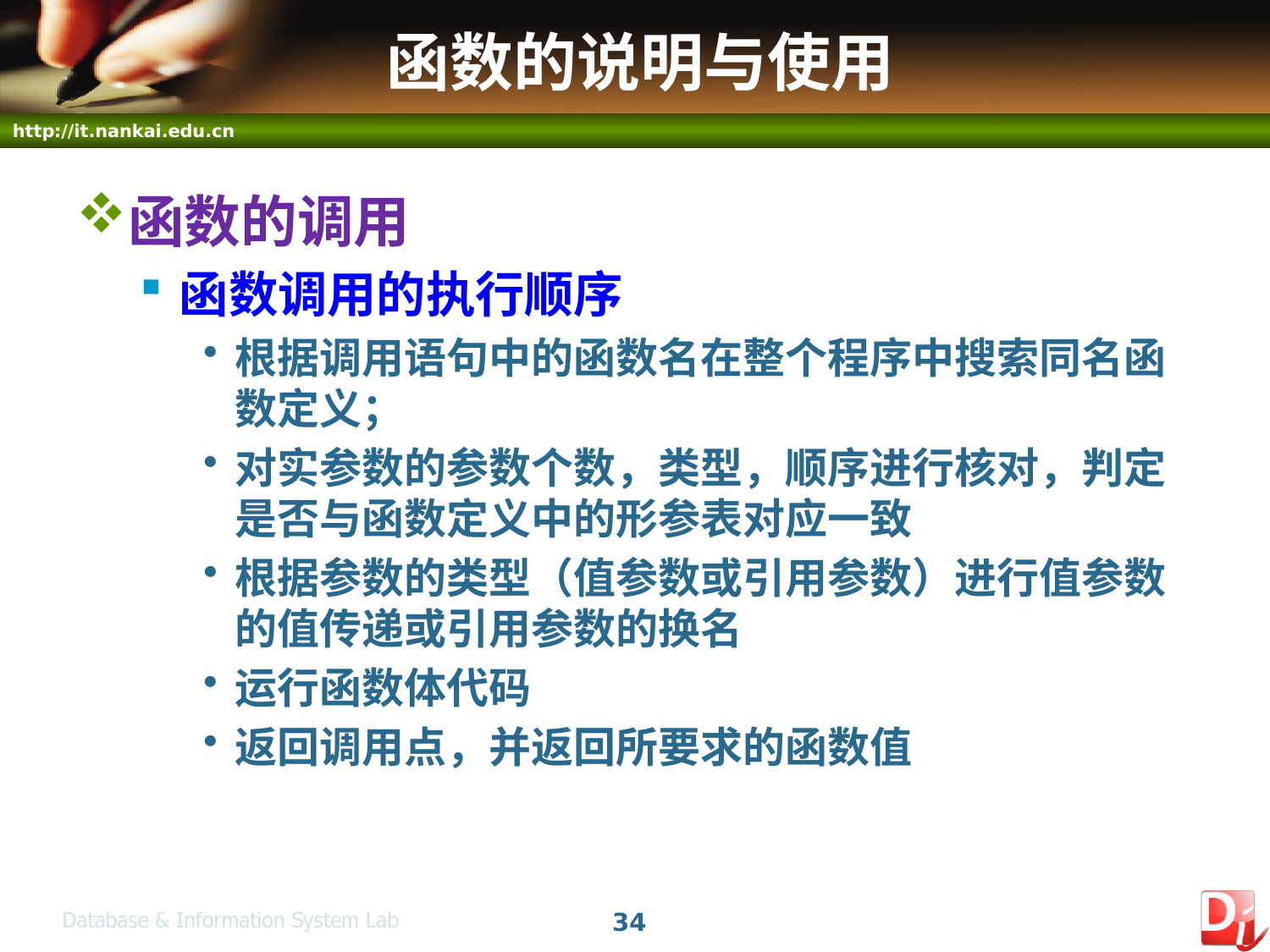

# 函数的说明与使用
函数的调用
函数调用的执行顺序
根据调用语句中的函数名在整个程序中搜索同名函数定义；
对实参数的参数个数，类型，顺序进行核对，判定是否与函数定义中的形参表对应一致
根据参数的类型（值参数或引用参数）进行值参数的值传递或引用参数的换名
运行函数体代码
返回调用点，并返回所要求的函数值
34
Database & Information System Lab